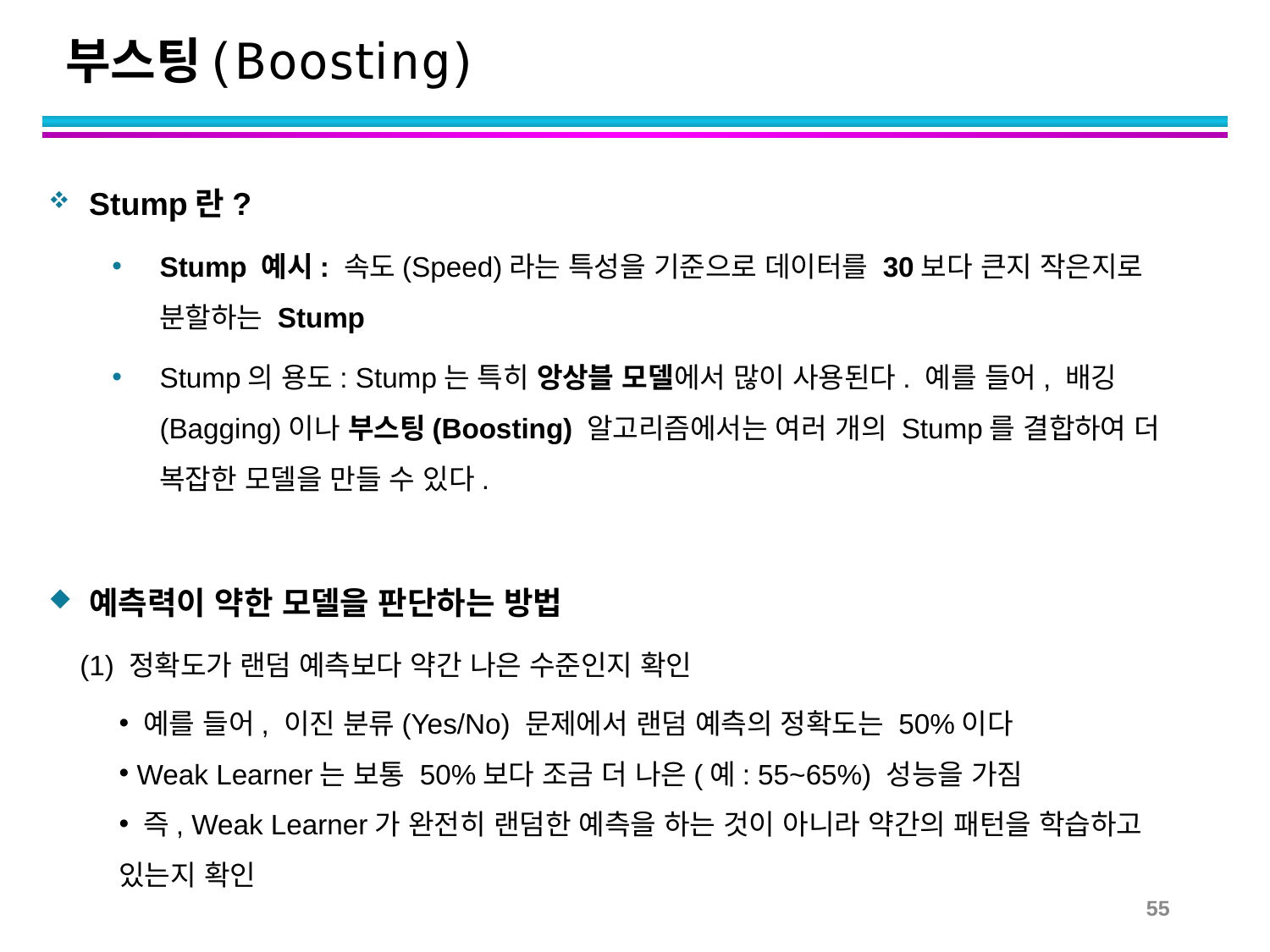

# 부스팅(Boosting)
Stump란?
Stump 예시: 속도(Speed)라는 특성을 기준으로 데이터를 30보다 큰지 작은지로 분할하는 Stump
Stump의 용도: Stump는 특히 앙상블 모델에서 많이 사용된다. 예를 들어, 배깅(Bagging)이나 부스팅(Boosting) 알고리즘에서는 여러 개의 Stump를 결합하여 더 복잡한 모델을 만들 수 있다.

예측력이 약한 모델을 판단하는 방법
    (1) 정확도가 랜덤 예측보다 약간 나은 수준인지 확인
 예를 들어, 이진 분류(Yes/No) 문제에서 랜덤 예측의 정확도는 50%이다
 Weak Learner는 보통 50%보다 조금 더 나은(예: 55~65%) 성능을 가짐
 즉, Weak Learner가 완전히 랜덤한 예측을 하는 것이 아니라 약간의 패턴을 학습하고 있는지 확인

55